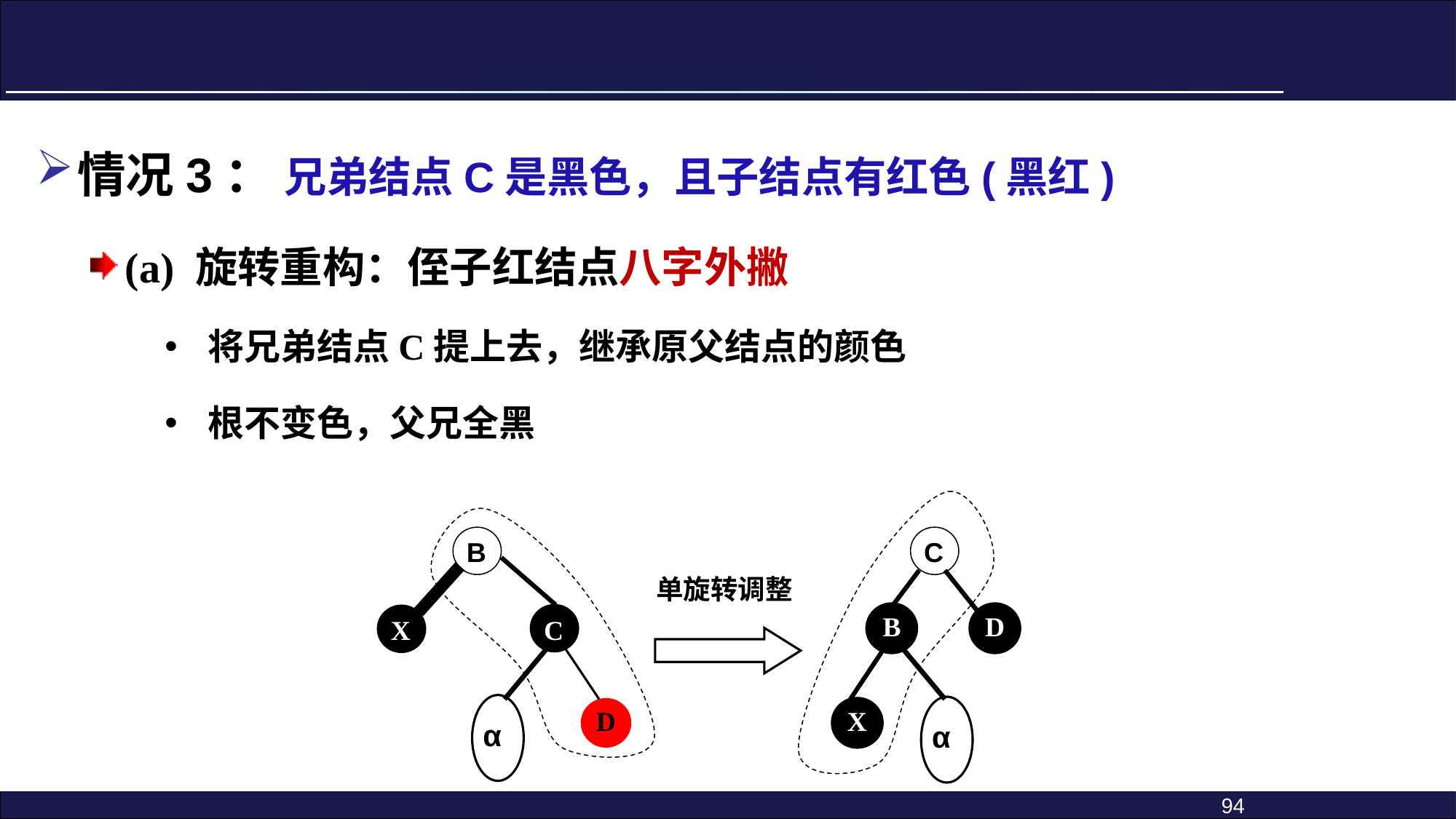

情况3： 兄弟结点C是黑色，且子结点有红色(黑红)
(a) 旋转重构：侄子红结点八字外撇
将兄弟结点C提上去，继承原父结点的颜色
根不变色，父兄全黑

C

B
D

X
α
B

单旋转调整

C
X

D
α
94